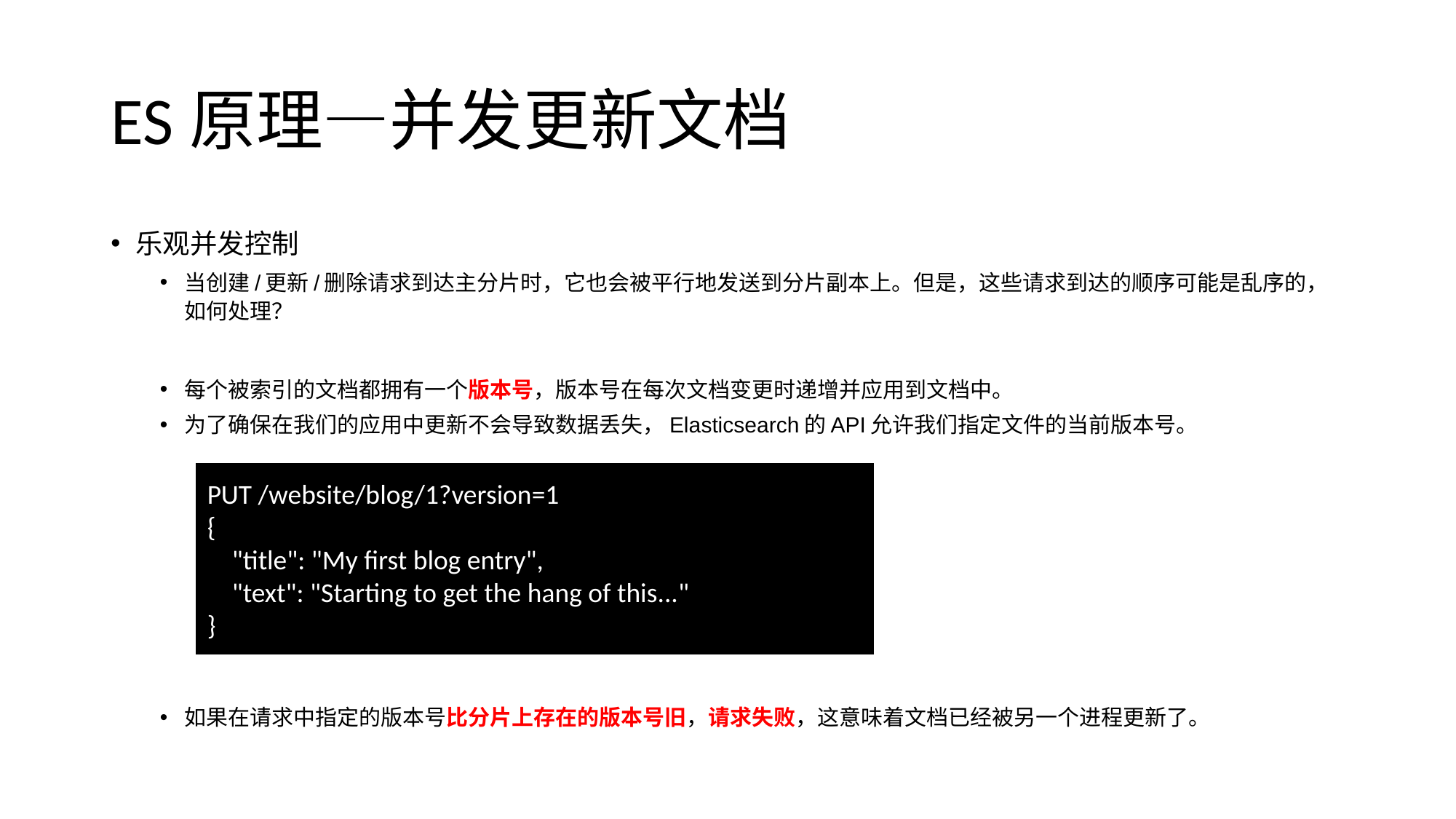

# ES原理—并发更新文档
乐观并发控制
当创建/更新/删除请求到达主分片时，它也会被平行地发送到分片副本上。但是，这些请求到达的顺序可能是乱序的，如何处理？

每个被索引的文档都拥有一个版本号，版本号在每次文档变更时递增并应用到文档中。
为了确保在我们的应用中更新不会导致数据丢失，Elasticsearch的API允许我们指定文件的当前版本号。

如果在请求中指定的版本号比分片上存在的版本号旧，请求失败，这意味着文档已经被另一个进程更新了。

PUT /website/blog/1?version=1
{
    "title": "My first blog entry",
    "text": "Starting to get the hang of this..."
}